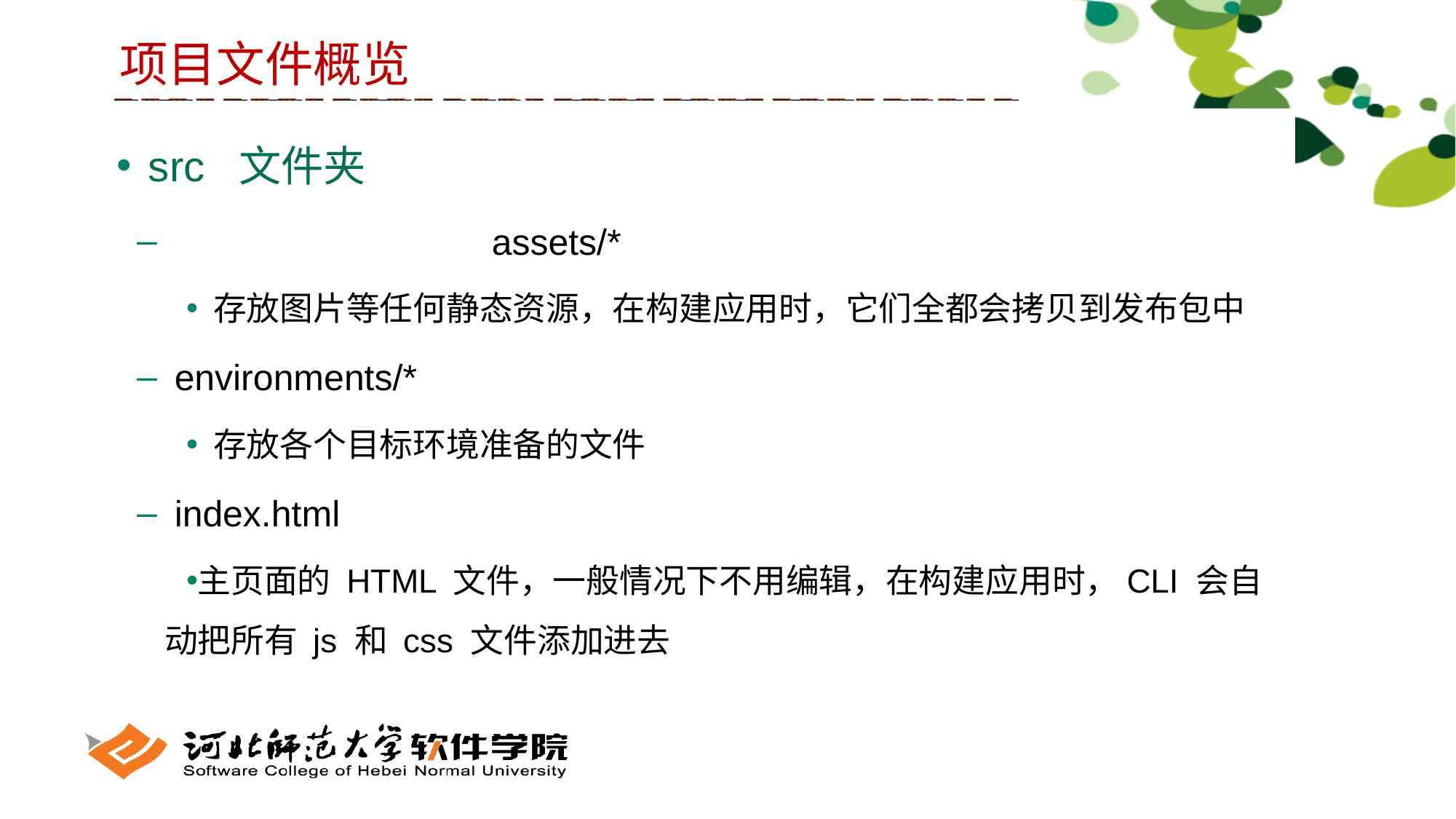

项目文件概览
 src  文件夹
 			assets/*
 存放图片等任何静态资源，在构建应用时，它们全都会拷贝到发布包中
 environments/*
 存放各个目标环境准备的文件
 index.html
主页面的 HTML 文件，一般情况下不用编辑，在构建应用时，CLI 会自动把所有 js 和 css 文件添加进去